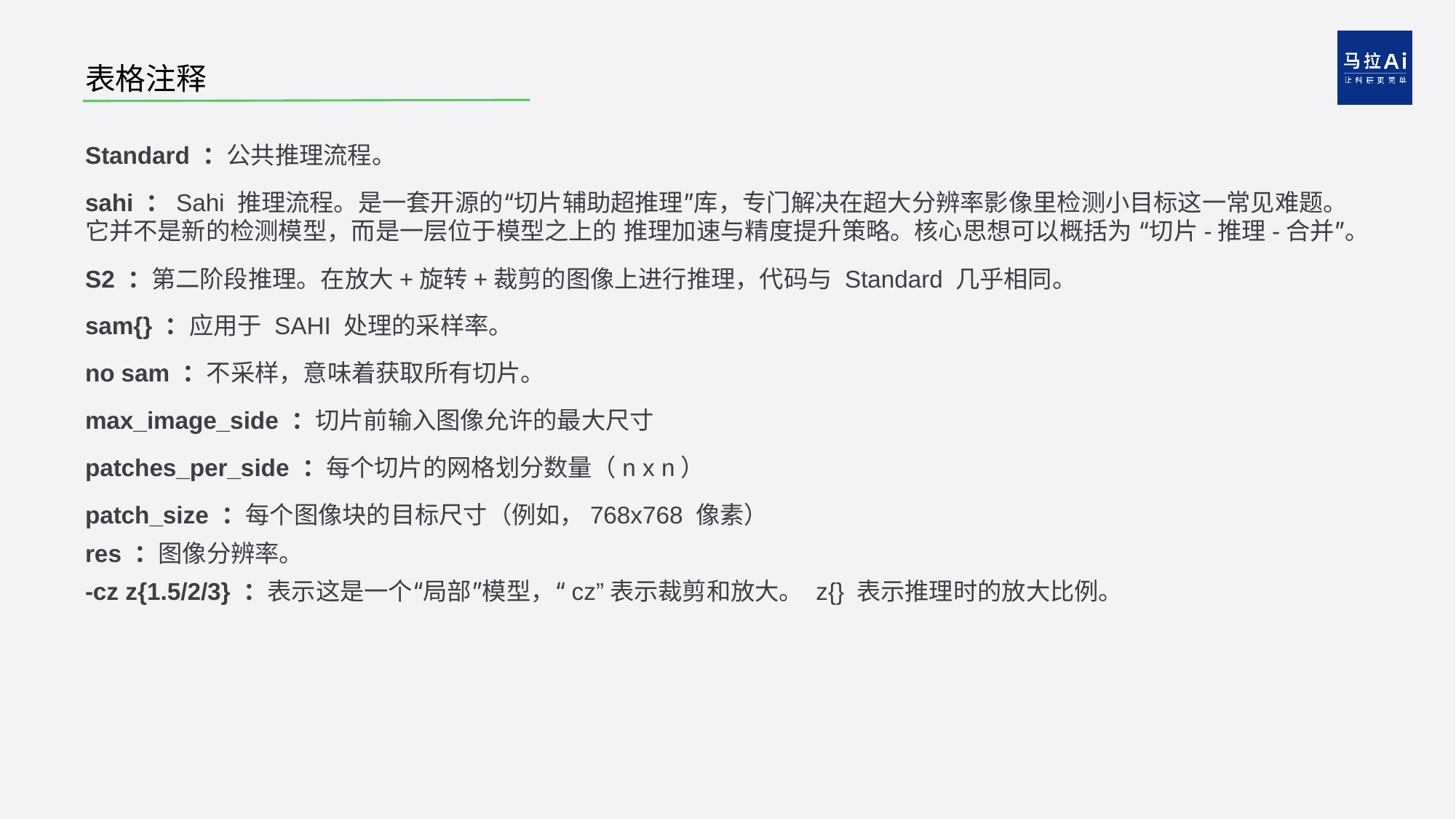

# 表格注释
Standard ：公共推理流程。
sahi ：Sahi 推理流程。是一套开源的“切片辅助超推理”库，专门解决在超大分辨率影像里检测小目标这一常见难题。它并不是新的检测模型，而是一层位于模型之上的 推理加速与精度提升策略。核心思想可以概括为 “切片-推理-合并”。
S2 ：第二阶段推理。在放大+旋转+裁剪的图像上进行推理，代码与 Standard 几乎相同。
sam{} ：应用于 SAHI 处理的采样率。
no sam ：不采样，意味着获取所有切片。
max_image_side ：切片前输入图像允许的最大尺寸
patches_per_side ：每个切片的网格划分数量（n x n）
patch_size ：每个图像块的目标尺寸（例如，768x768 像素）
res ：图像分辨率。
-cz z{1.5/2/3} ：表示这是一个“局部”模型，“cz”表示裁剪和放大。 z{} 表示推理时的放大比例。